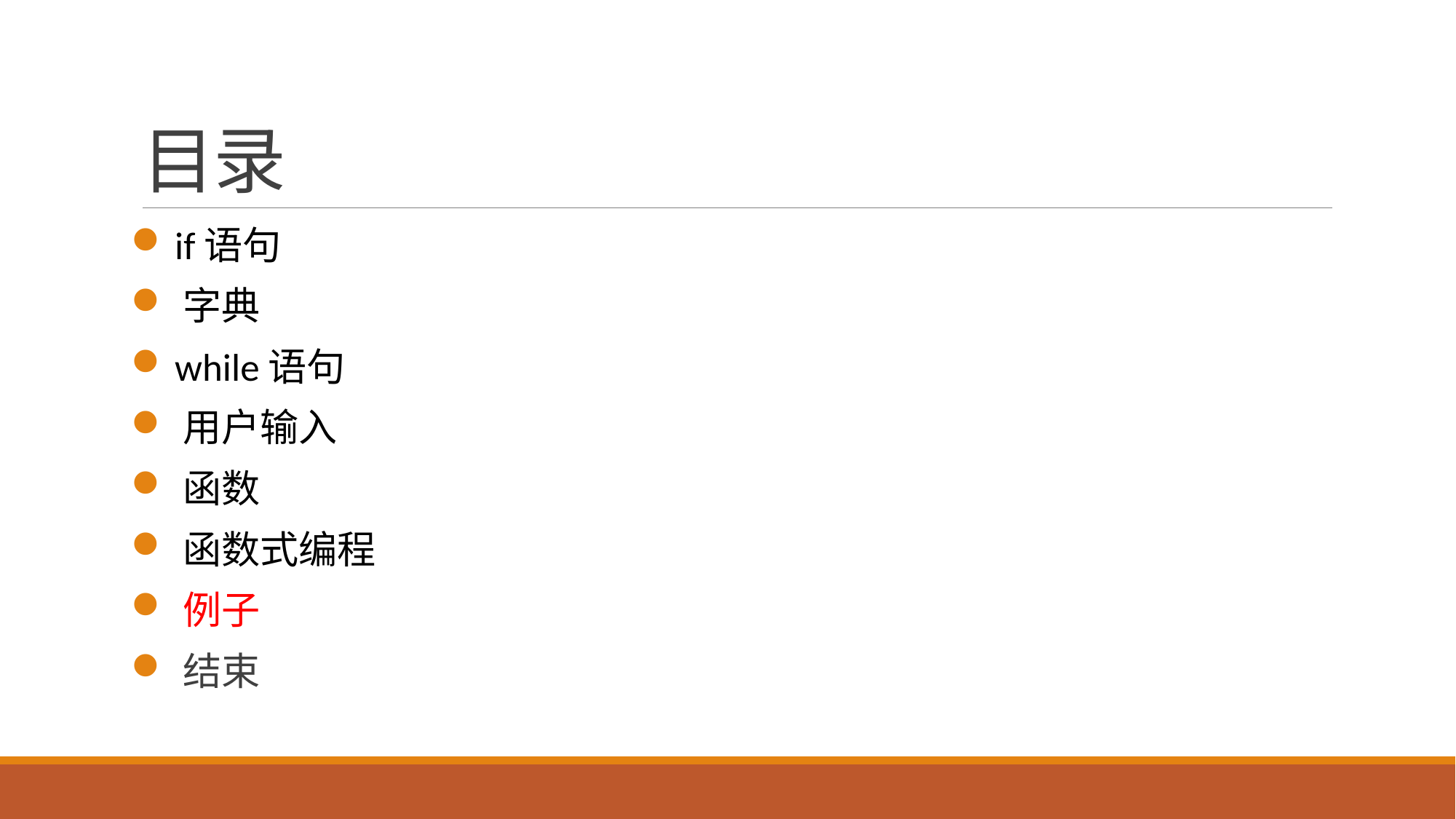

# 目录
 if语句
 字典
 while语句
 用户输入
 函数
 函数式编程
 例子
 结束